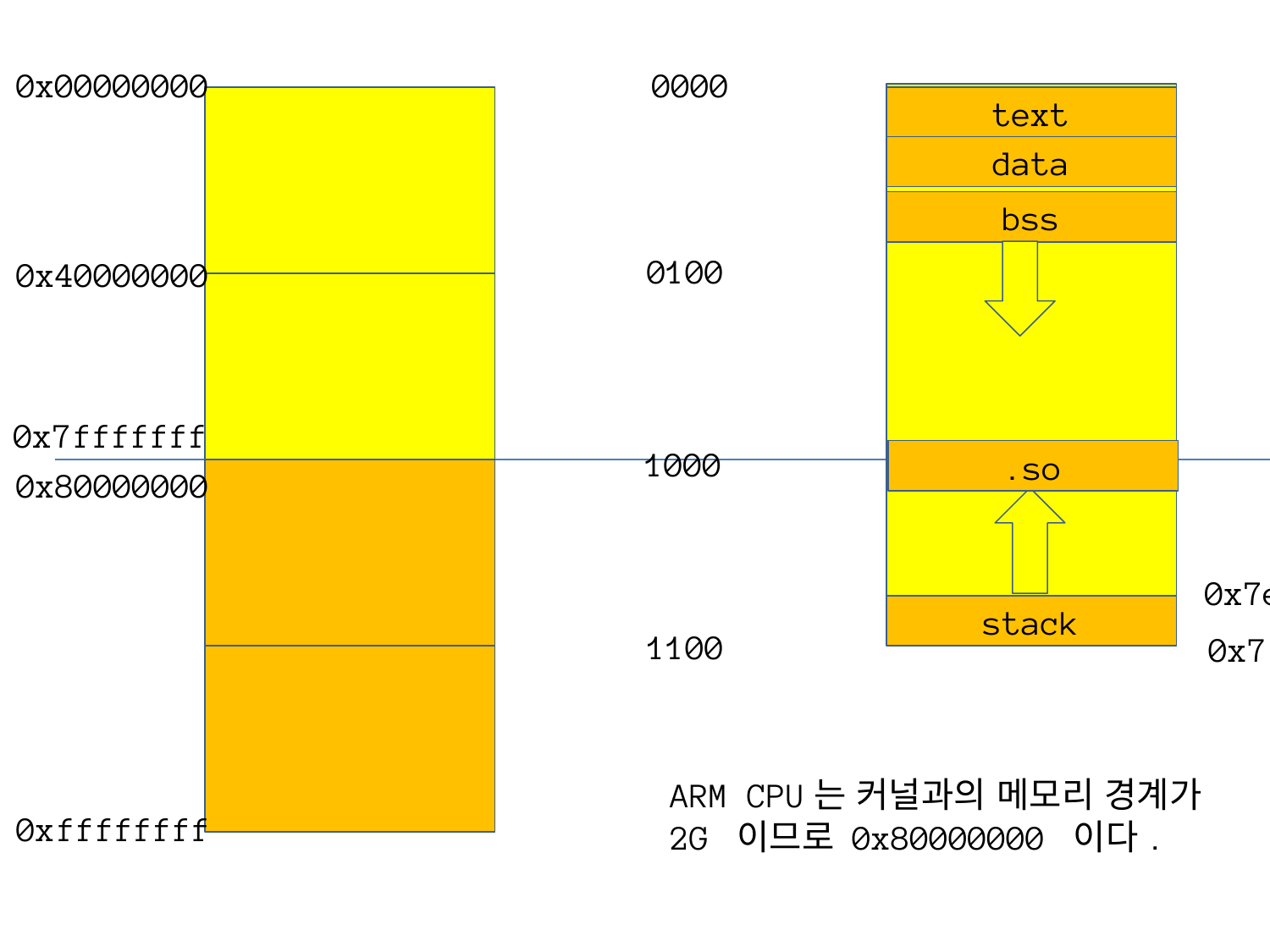

0x00000000
0000

text
data
bss

0100
0x40000000

0x7fffffff
1000
.so
0x80000000

0x7effffff
stack
1100
0x7fffffff

ARM CPU는 커널과의 메모리 경계가
2G 이므로 0x80000000 이다.
0xffffffff